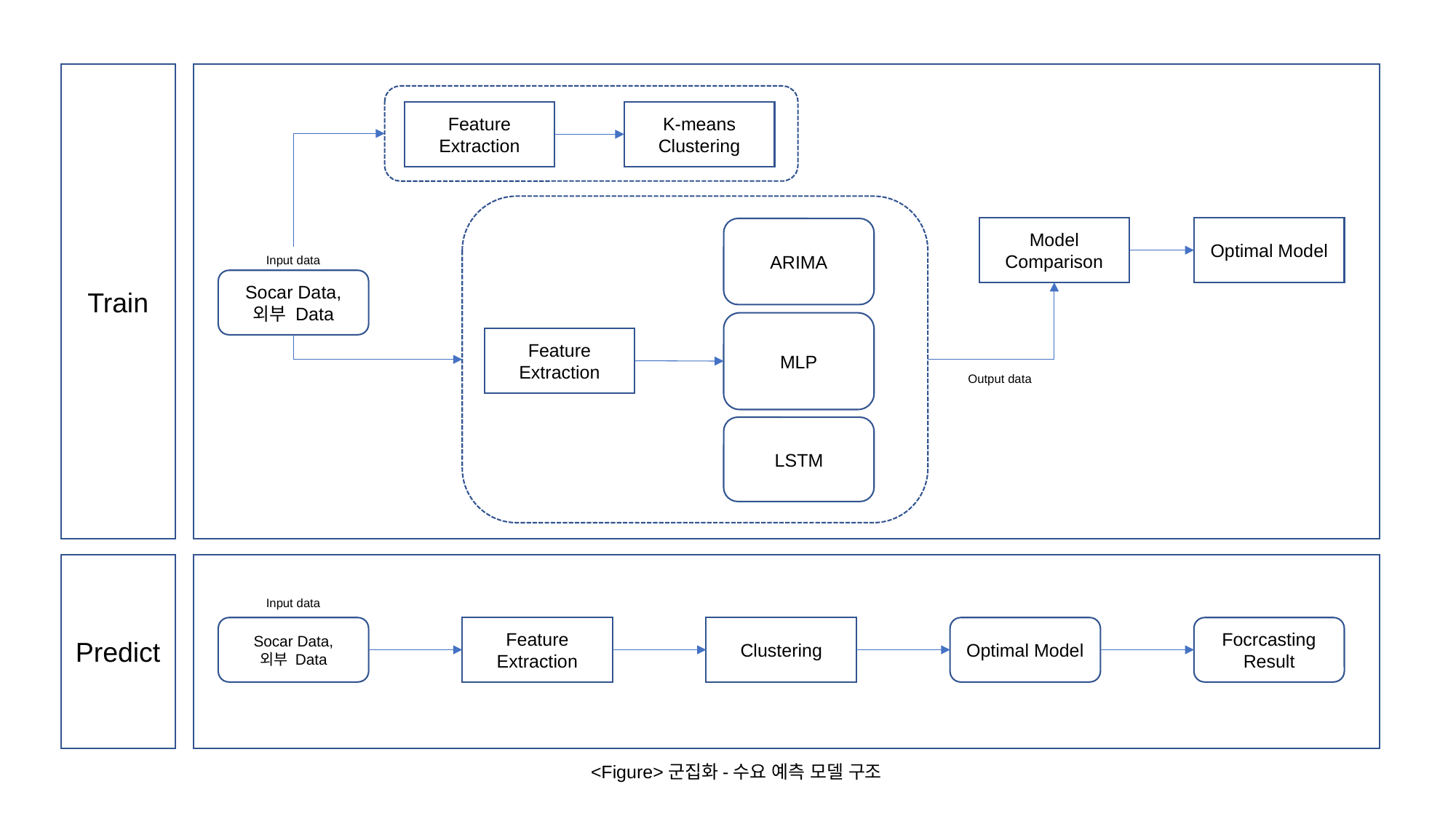

Train

Feature Extraction
K-means
Clustering

Model
Comparison
Optimal Model
ARIMA
Input data
Socar Data,
외부 Data
MLP
Feature Extraction
Output data
LSTM
Predict

Input data
Socar Data,
외부 Data
Feature Extraction
Clustering
Optimal Model
Focrcasting
Result
<Figure>군집화-수요 예측 모델 구조